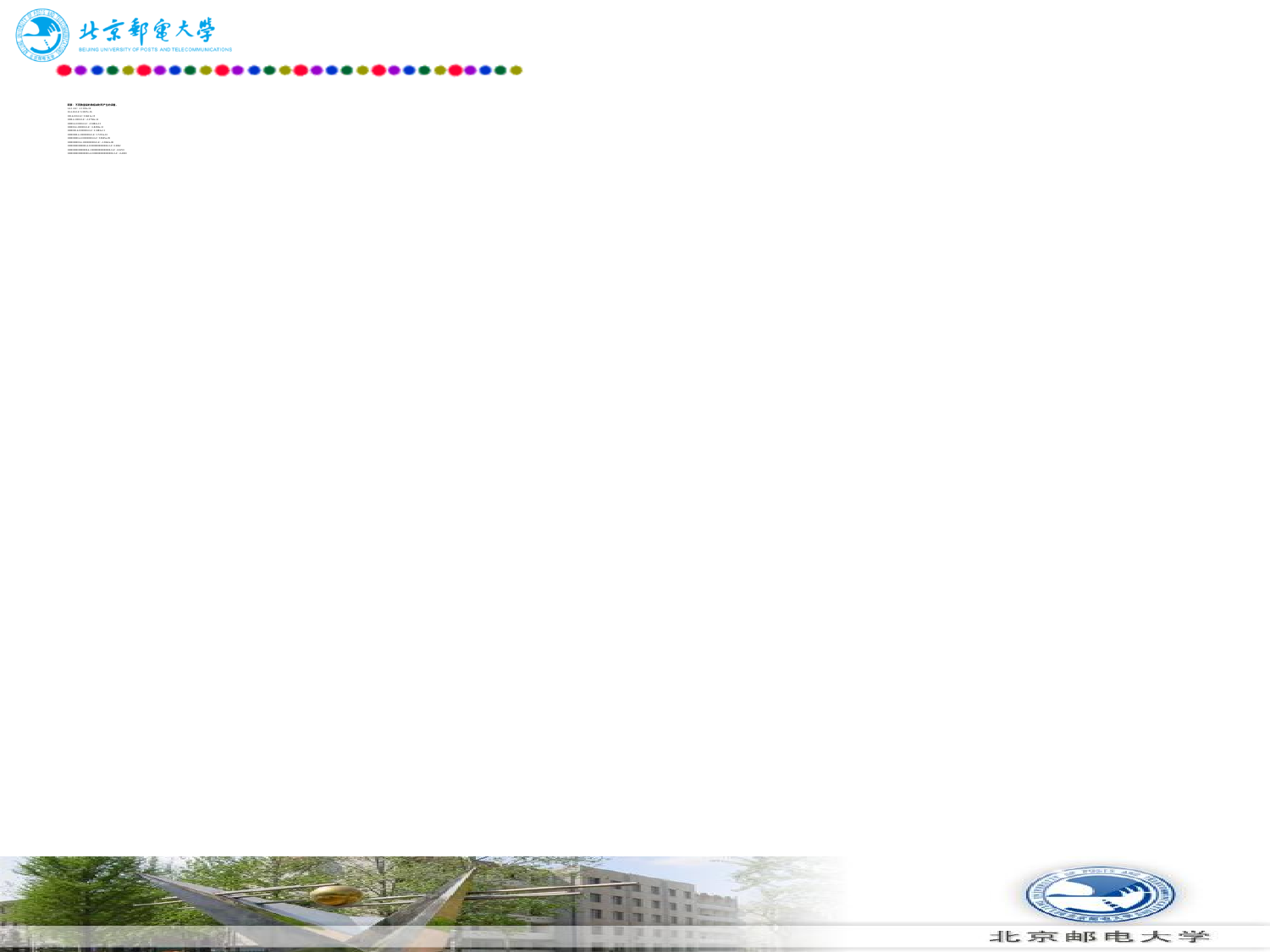

# 观察： 不同数量级的数相减时所产生的误差。 1.4-1-0.4= -1.1102e-16 10.4-10-0.4=3.3307e-16 100.4-100-0.4= 5.6621e-15 1000.4-1000-0.4= -2.2760e-14 10000.4-10000-0.4= -3.6382e-13 100000.4-100000-0.4= -5.8208e-12 1000000.4-1000000-0.4= 2.3283e-11 10000000.4-10000000-0.4= 3.7253e-10 100000000.4-100000000-0.4= 5.9605e-09 1000000000.4-1000000000-0.4= -2.3842e-08 100000000000000.4-100000000000000-0.4= 0.0062 1000000000000000.4-1000000000000000-0.4= -0.0250 10000000000000000.4-10000000000000000-0.4= -0.4000